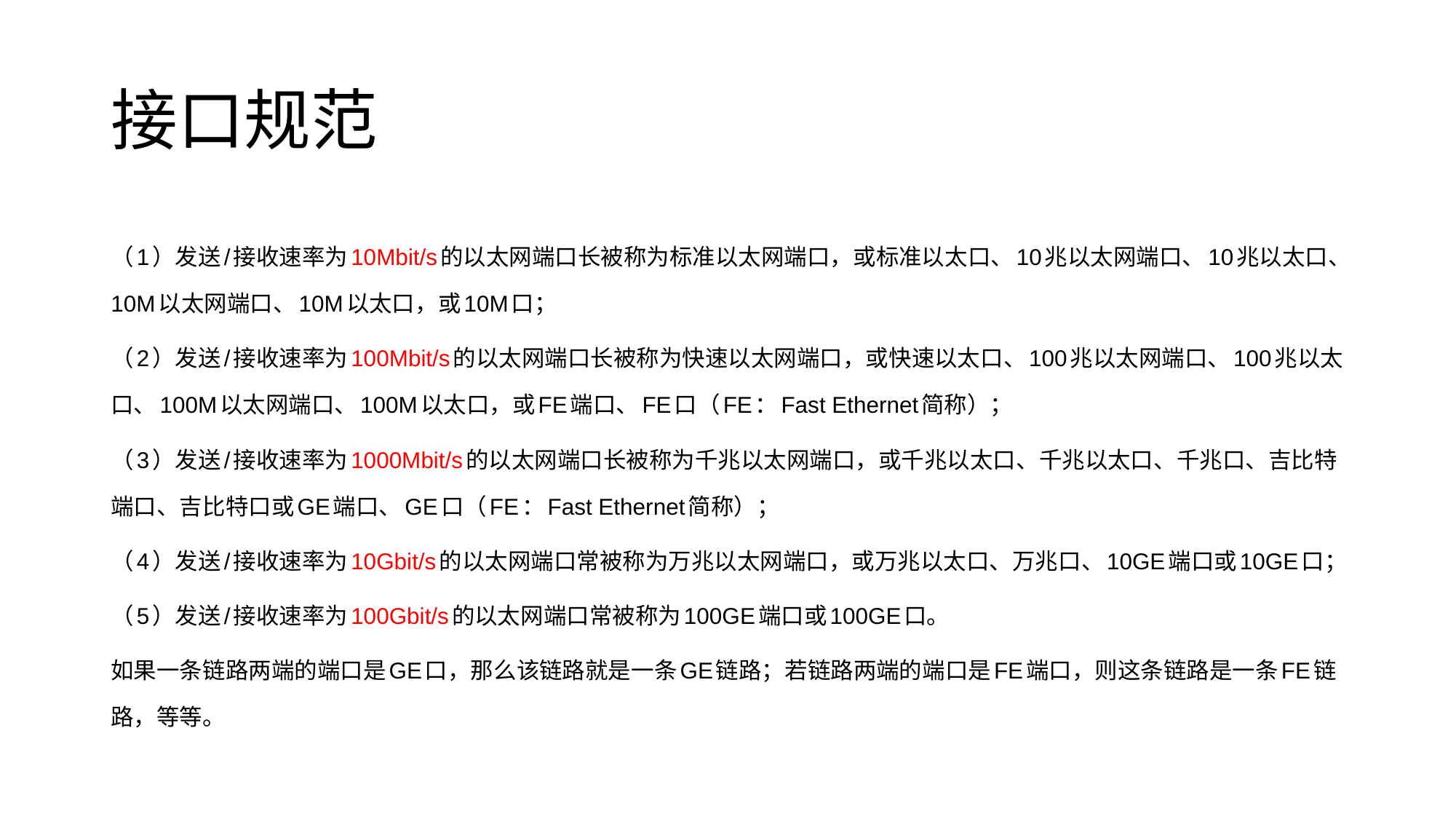

# 接口规范
（1）发送/接收速率为10Mbit/s的以太网端口长被称为标准以太网端口，或标准以太口、10兆以太网端口、10兆以太口、10M以太网端口、10M以太口，或10M口；
（2）发送/接收速率为100Mbit/s的以太网端口长被称为快速以太网端口，或快速以太口、100兆以太网端口、100兆以太口、100M以太网端口、100M以太口，或FE端口、FE口（FE：Fast Ethernet简称）；
（3）发送/接收速率为1000Mbit/s的以太网端口长被称为千兆以太网端口，或千兆以太口、千兆以太口、千兆口、吉比特端口、吉比特口或GE端口、GE口（FE：Fast Ethernet简称）；
（4）发送/接收速率为10Gbit/s的以太网端口常被称为万兆以太网端口，或万兆以太口、万兆口、10GE端口或10GE口；
（5）发送/接收速率为100Gbit/s的以太网端口常被称为100GE端口或100GE口。
如果一条链路两端的端口是GE口，那么该链路就是一条GE链路；若链路两端的端口是FE端口，则这条链路是一条FE链路，等等。